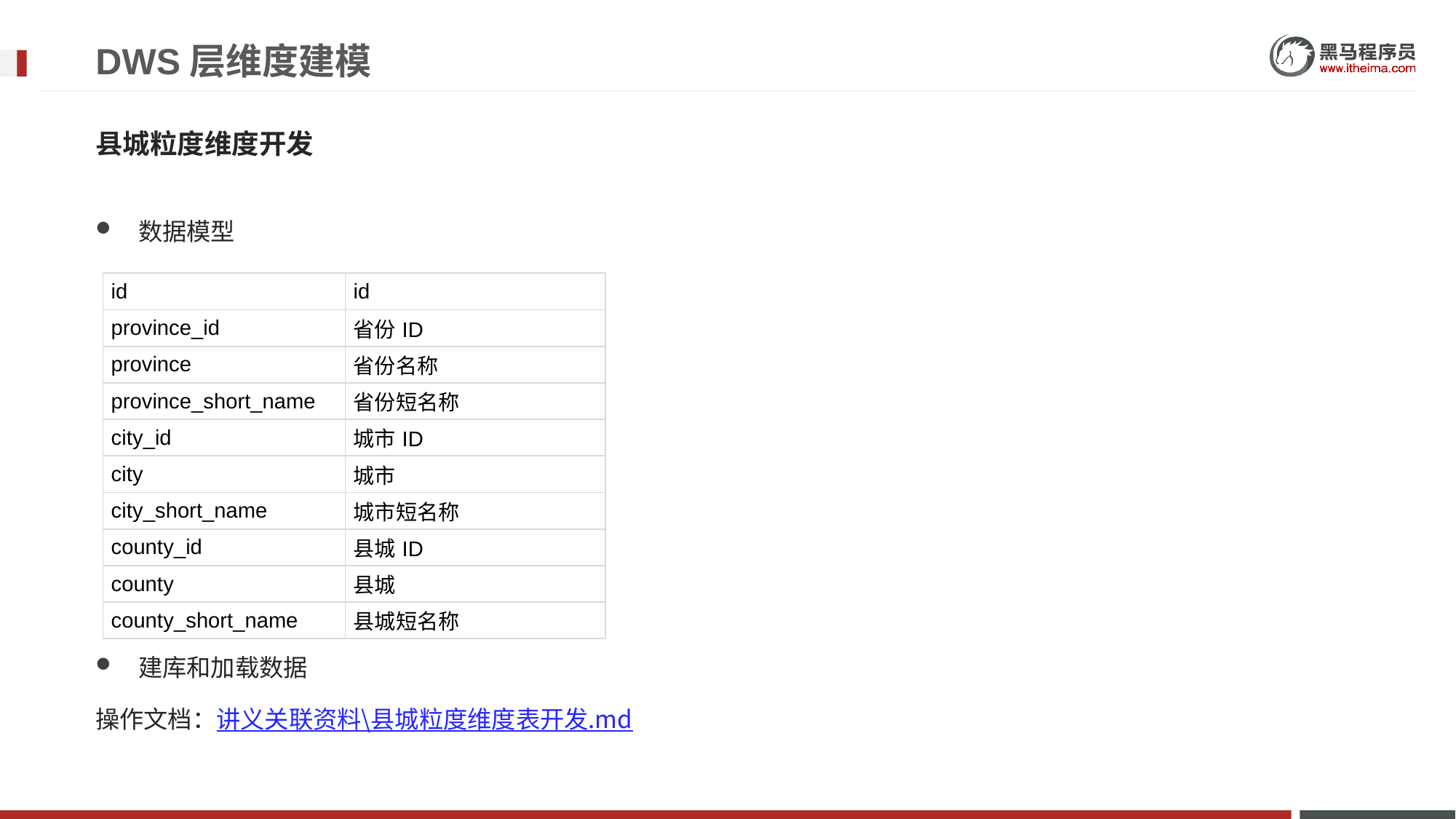

# DWS层维度建模
县城粒度维度开发
数据模型

建库和加载数据
操作文档：讲义关联资料\县城粒度维度表开发.md
| id | id |
| --- | --- |
| province\_id | 省份ID |
| province | 省份名称 |
| province\_short\_name | 省份短名称 |
| city\_id | 城市ID |
| city | 城市 |
| city\_short\_name | 城市短名称 |
| county\_id | 县城ID |
| county | 县城 |
| county\_short\_name | 县城短名称 |